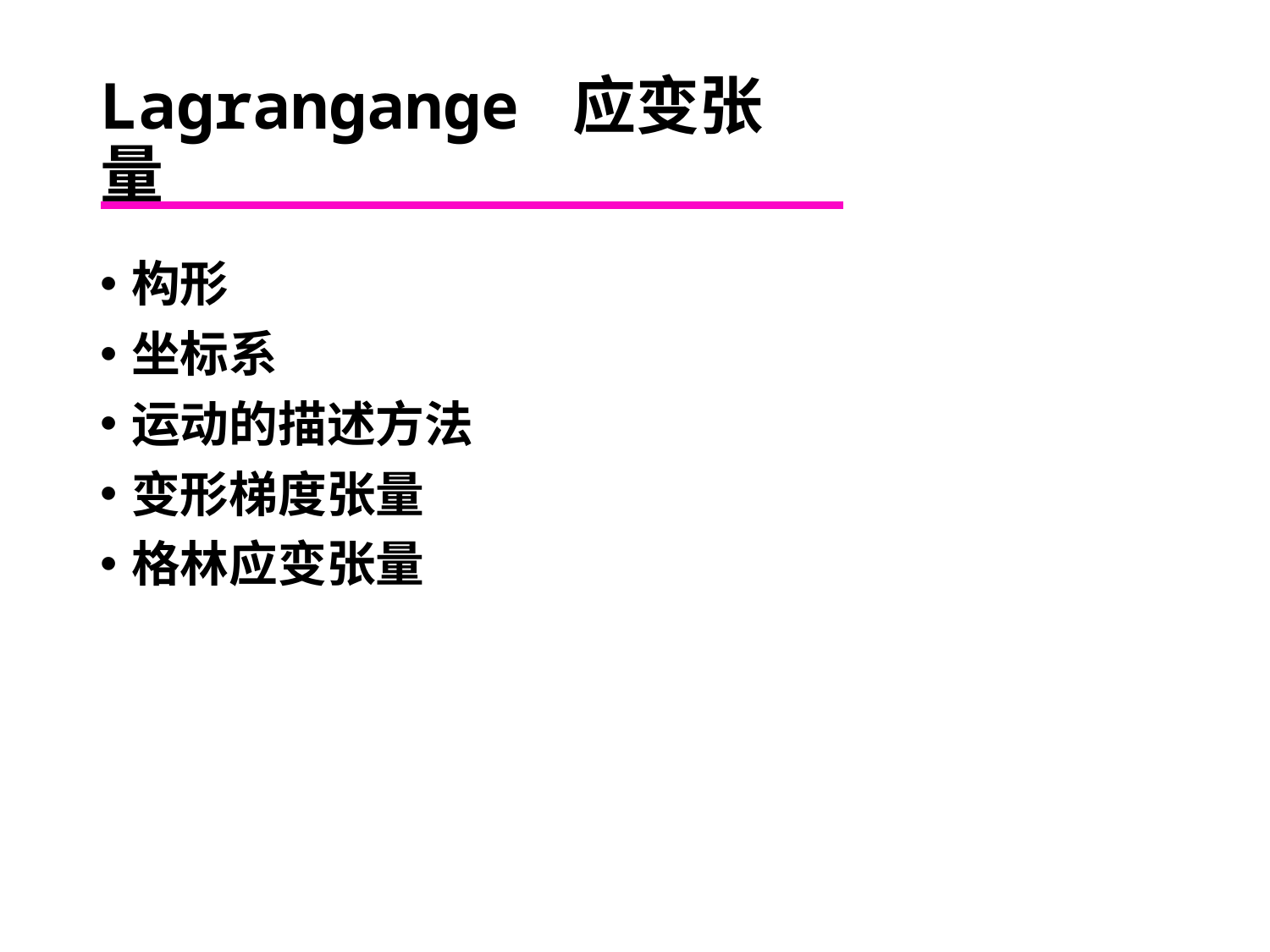

# Lagrangange 应变张量
构形
坐标系
运动的描述方法
变形梯度张量
格林应变张量